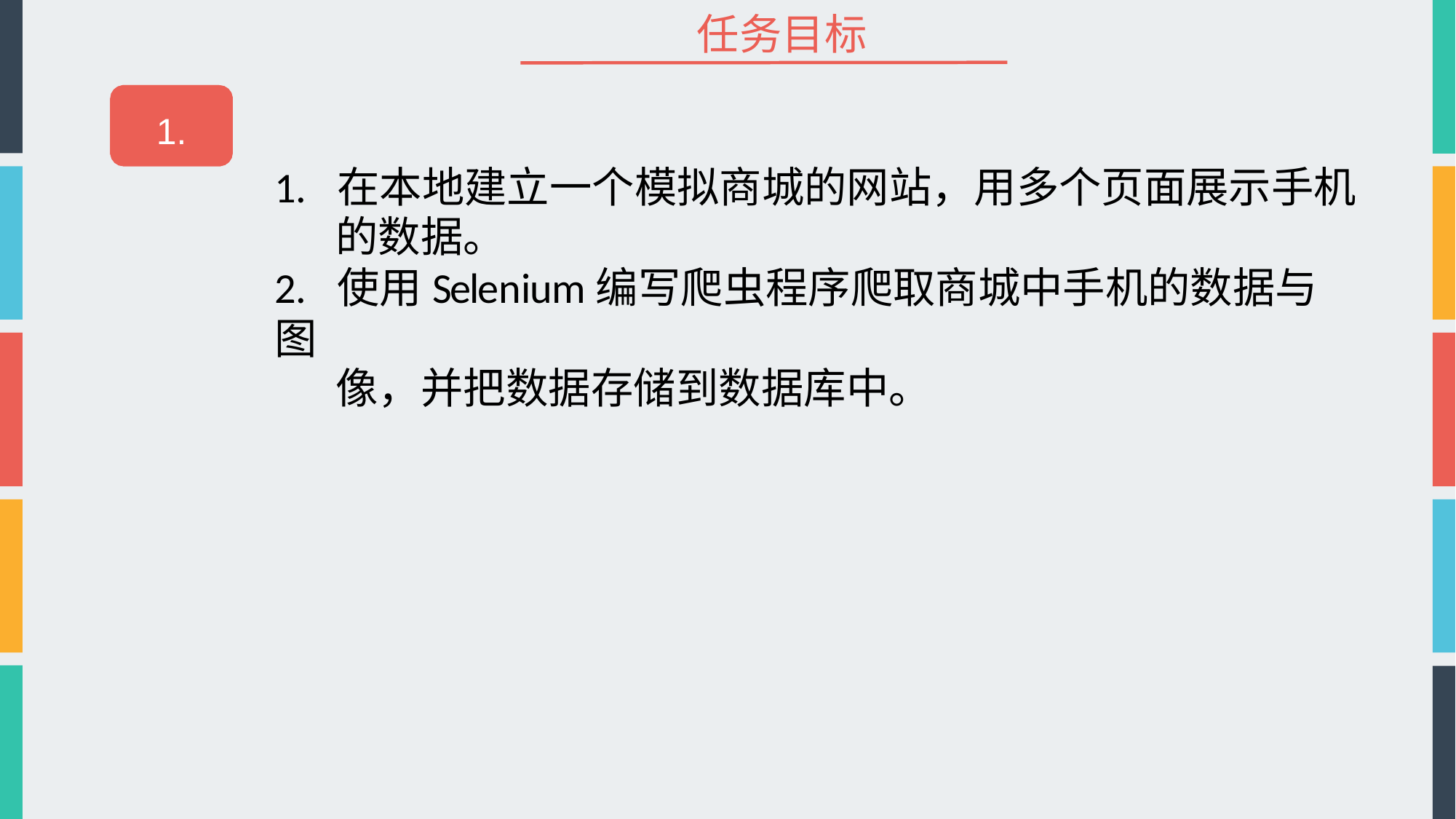

任务目标

1.
1.	在本地建立一个模拟商城的网站，用多个页面展示手机
的数据。
2.	使用Selenium编写爬虫程序爬取商城中手机的数据与图
像，并把数据存储到数据库中。